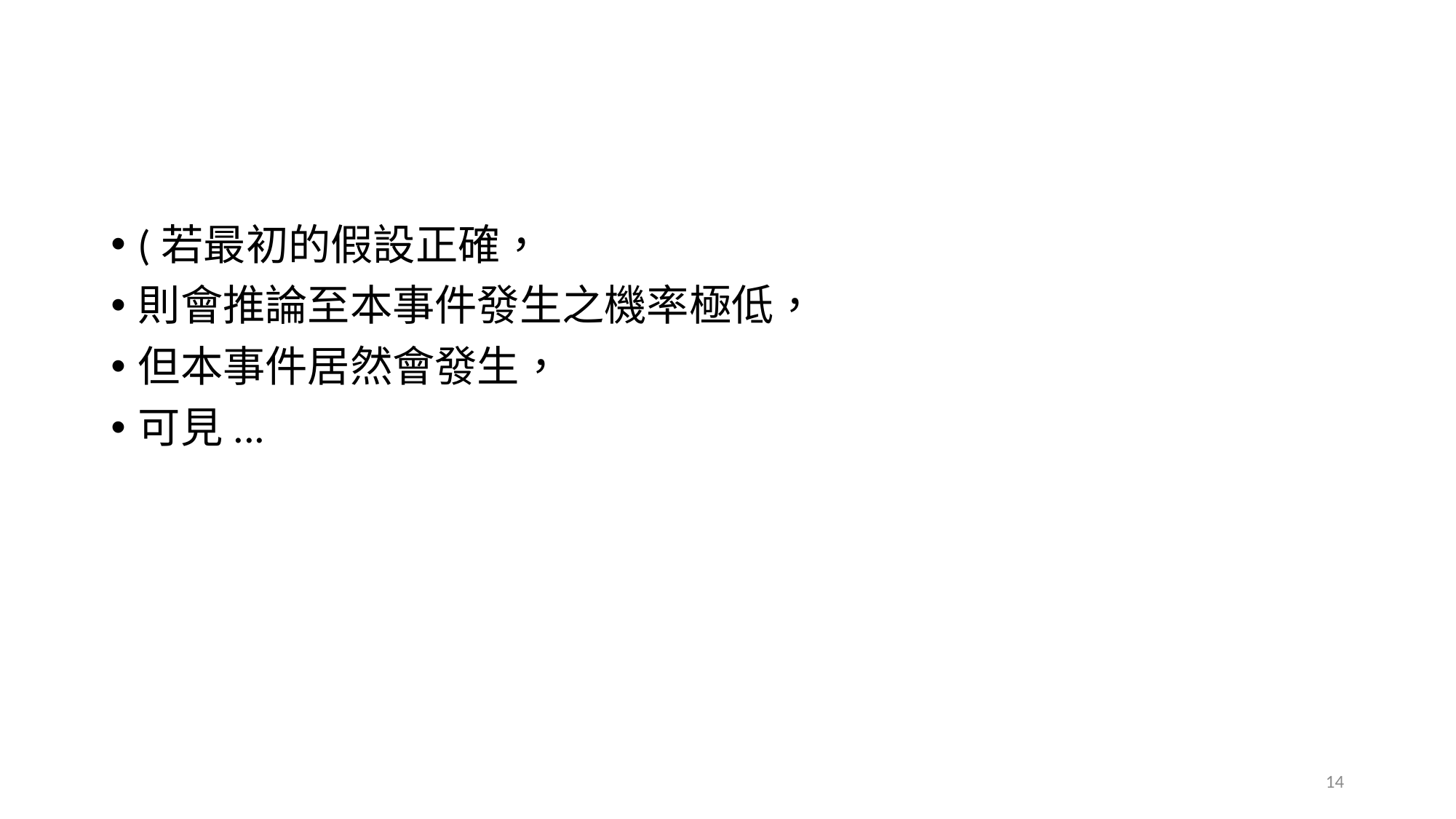

#
(若最初的假設正確，
則會推論至本事件發生之機率極低，
但本事件居然會發生，
可見...
14